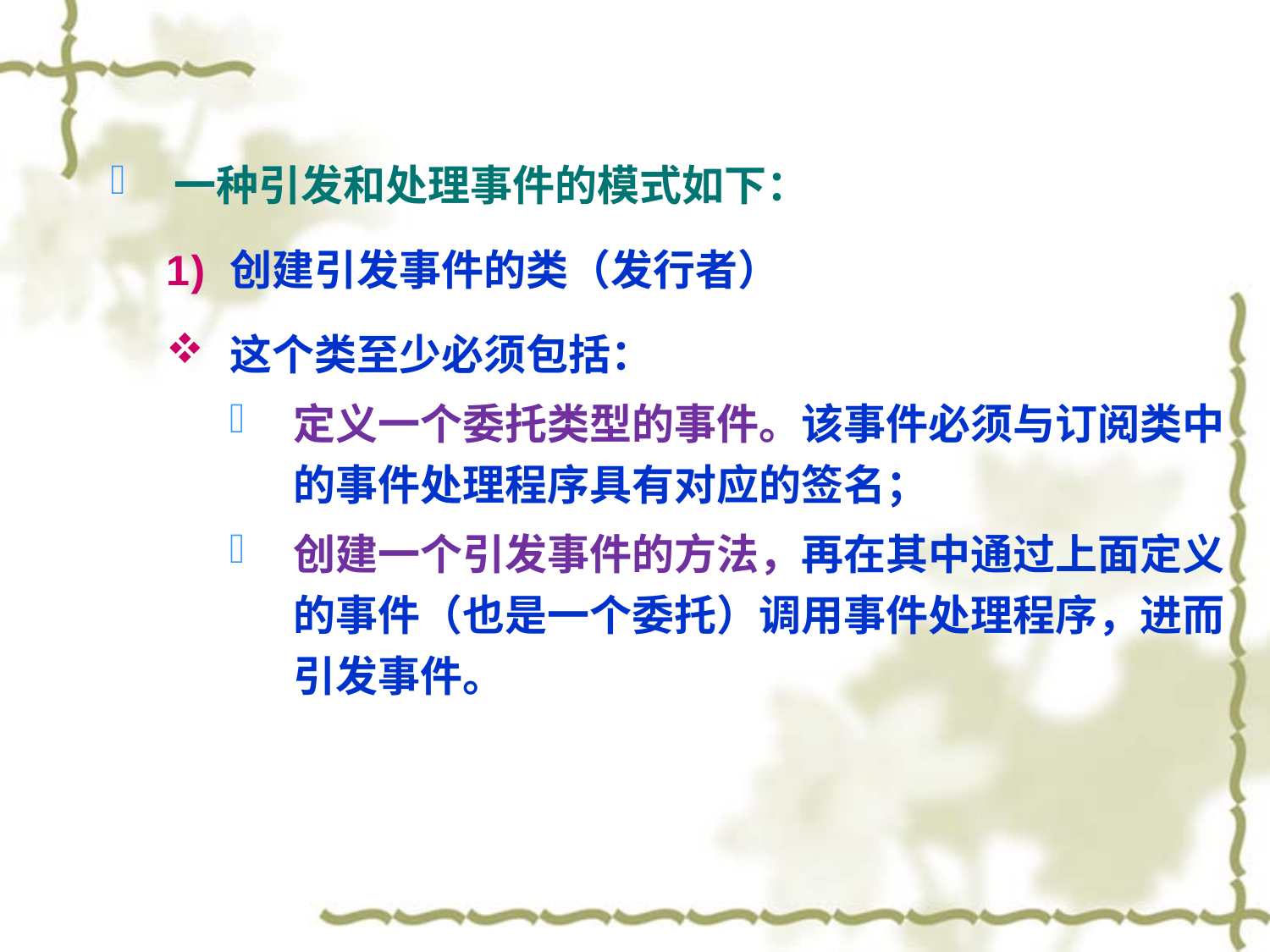

一种引发和处理事件的模式如下：
创建引发事件的类（发行者）
这个类至少必须包括：
定义一个委托类型的事件。该事件必须与订阅类中的事件处理程序具有对应的签名；
创建一个引发事件的方法，再在其中通过上面定义的事件（也是一个委托）调用事件处理程序，进而引发事件。